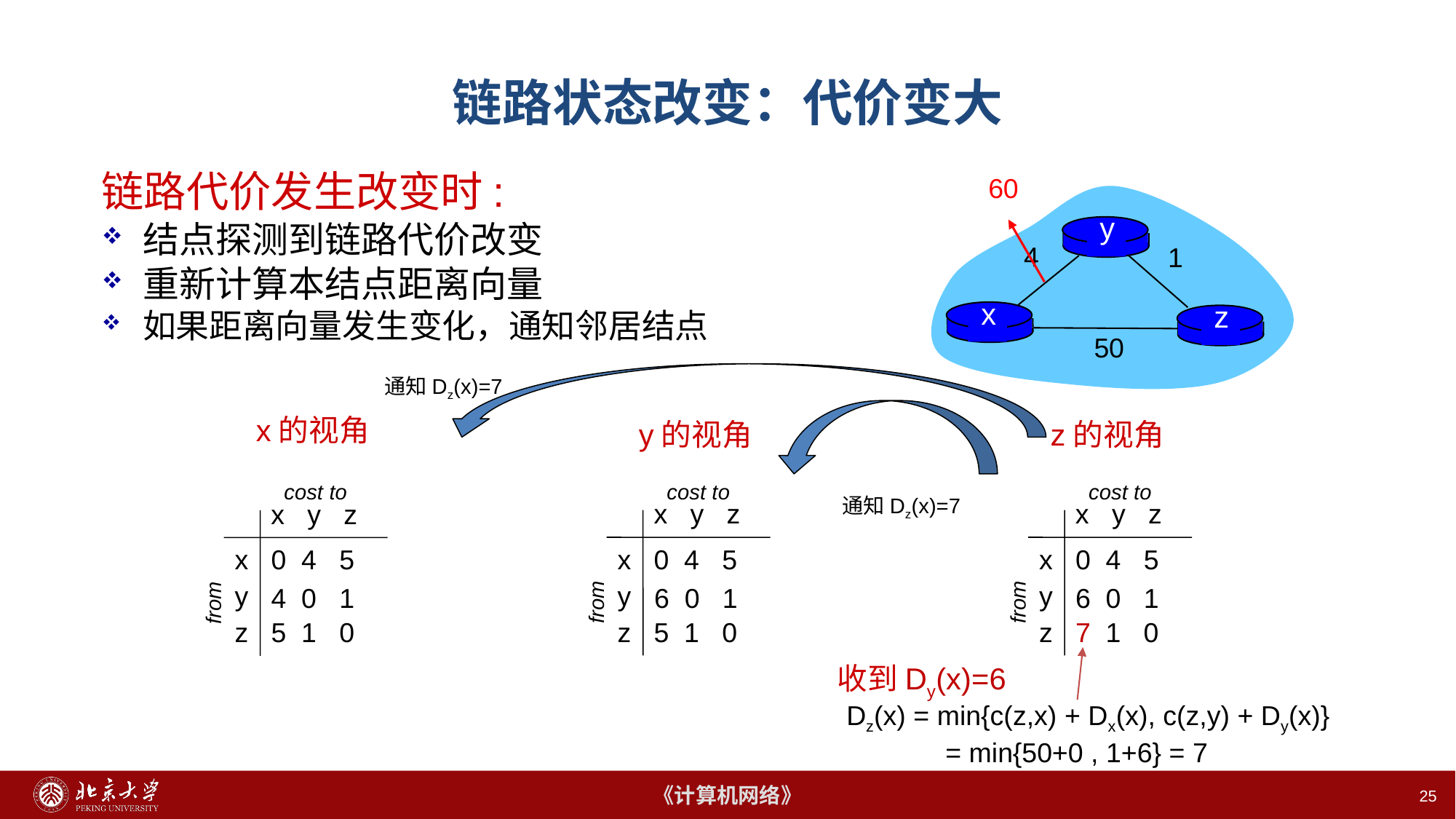

# 链路状态改变：代价变大
60

y

4
1

x

z

50

链路代价发生改变时:
结点探测到链路代价改变
重新计算本结点距离向量
如果距离向量发生变化，通知邻居结点

通知Dz(x)=7

x的视角
z的视角
y的视角
cost to
cost to
cost to
通知Dz(x)=7
x   y   z
x   y   z
x   y   z

x
0  4   5
x
0  4   5
x
0  4   5

y
y
y
6  0   1

6  0   1
4  0   1
from
from
from
z
5  1   0
z
7  1   0
z
5  1   0

收到Dy(x)=6
Dz(x) = min{c(z,x) + Dx(x), c(z,y) + Dy(x)}
             = min{50+0 , 1+6} = 7
25